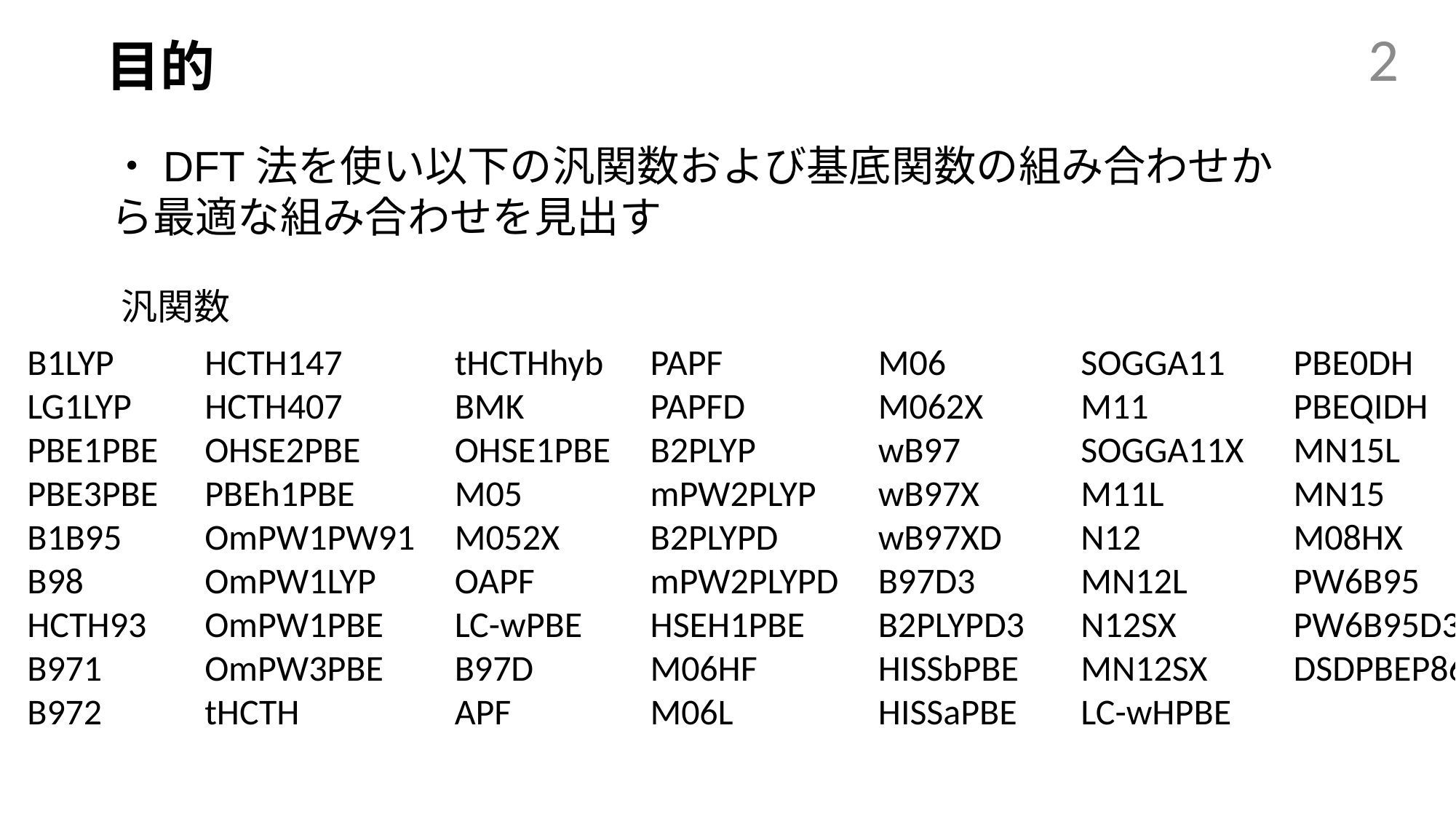

目的
2
・DFT法を使い以下の汎関数および基底関数の組み合わせから最適な組み合わせを見出す
汎関数
B1LYP
LG1LYP
PBE1PBE
PBE3PBE
B1B95
B98
HCTH93
B971
B972
HCTH147
HCTH407
OHSE2PBE
PBEh1PBE
OmPW1PW91
OmPW1LYP
OmPW1PBE
OmPW3PBE
tHCTH
tHCTHhyb
BMK
OHSE1PBE
M05
M052X
OAPF
LC-wPBE
B97D
APF
PAPF
PAPFD
B2PLYP
mPW2PLYP
B2PLYPD
mPW2PLYPD
HSEH1PBE
M06HF
M06L
M06
M062X
wB97
wB97X
wB97XD
B97D3
B2PLYPD3
HISSbPBE
HISSaPBE

SOGGA11
M11
SOGGA11X
M11L
N12
MN12L
N12SX
MN12SX
LC-wHPBE
PBE0DH
PBEQIDH
MN15L
MN15
M08HX
PW6B95
PW6B95D3
DSDPBEP86